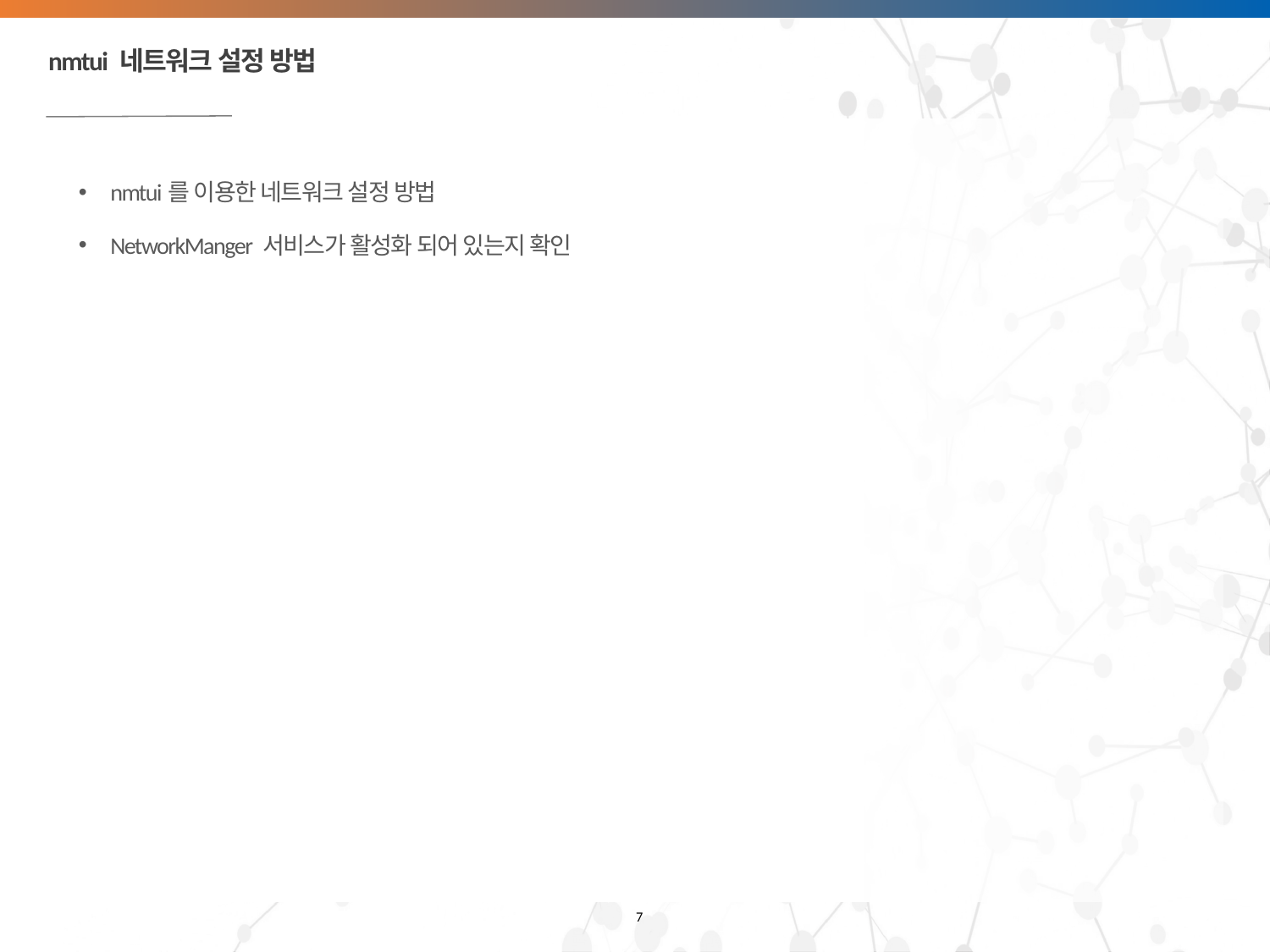

# nmtui 네트워크 설정 방법

nmtui를 이용한 네트워크 설정 방법
NetworkManger 서비스가 활성화 되어 있는지 확인
7